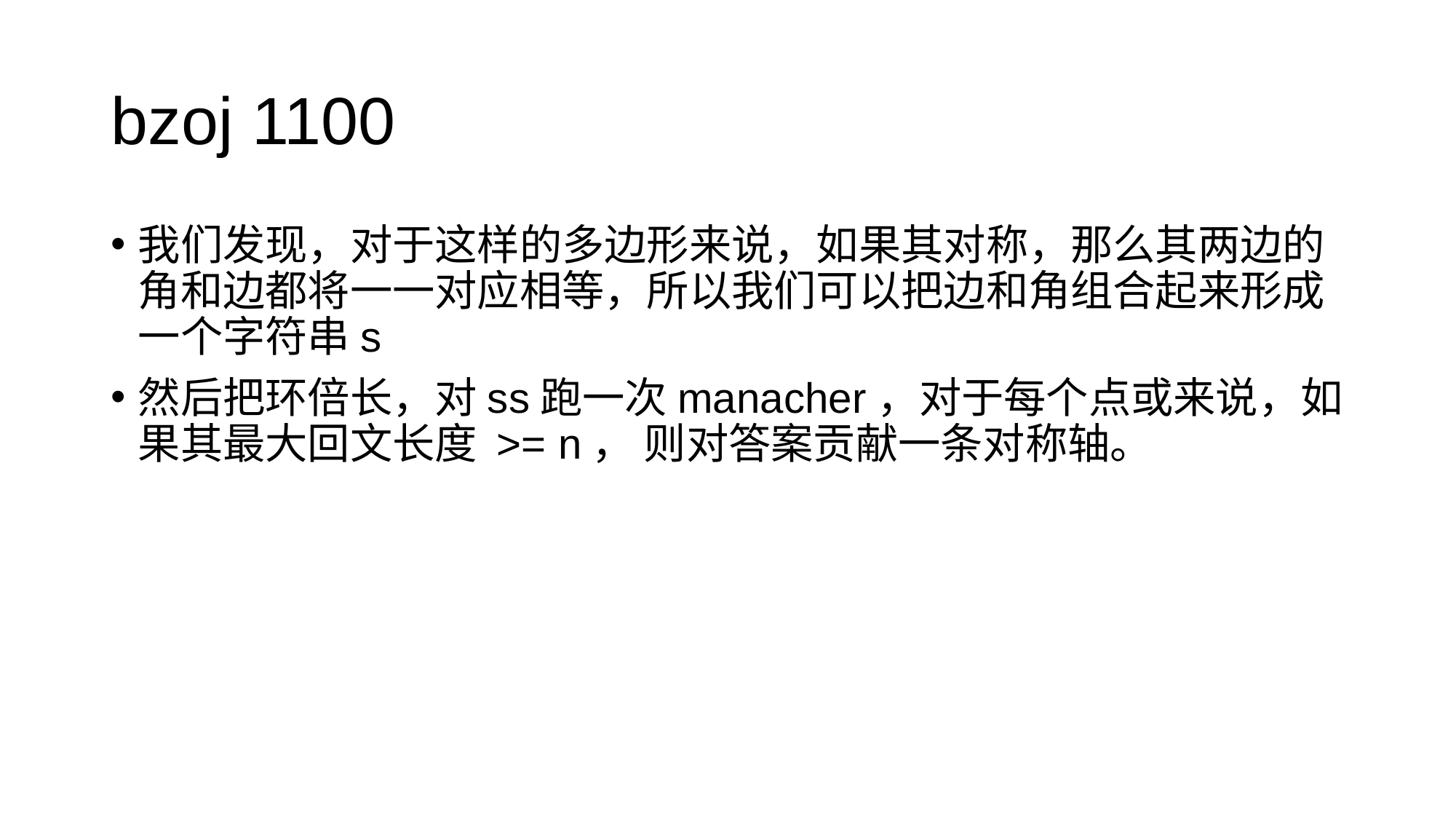

# bzoj 1100
我们发现，对于这样的多边形来说，如果其对称，那么其两边的角和边都将一一对应相等，所以我们可以把边和角组合起来形成一个字符串s
然后把环倍长，对ss跑一次manacher，对于每个点或来说，如果其最大回文长度 >= n， 则对答案贡献一条对称轴。